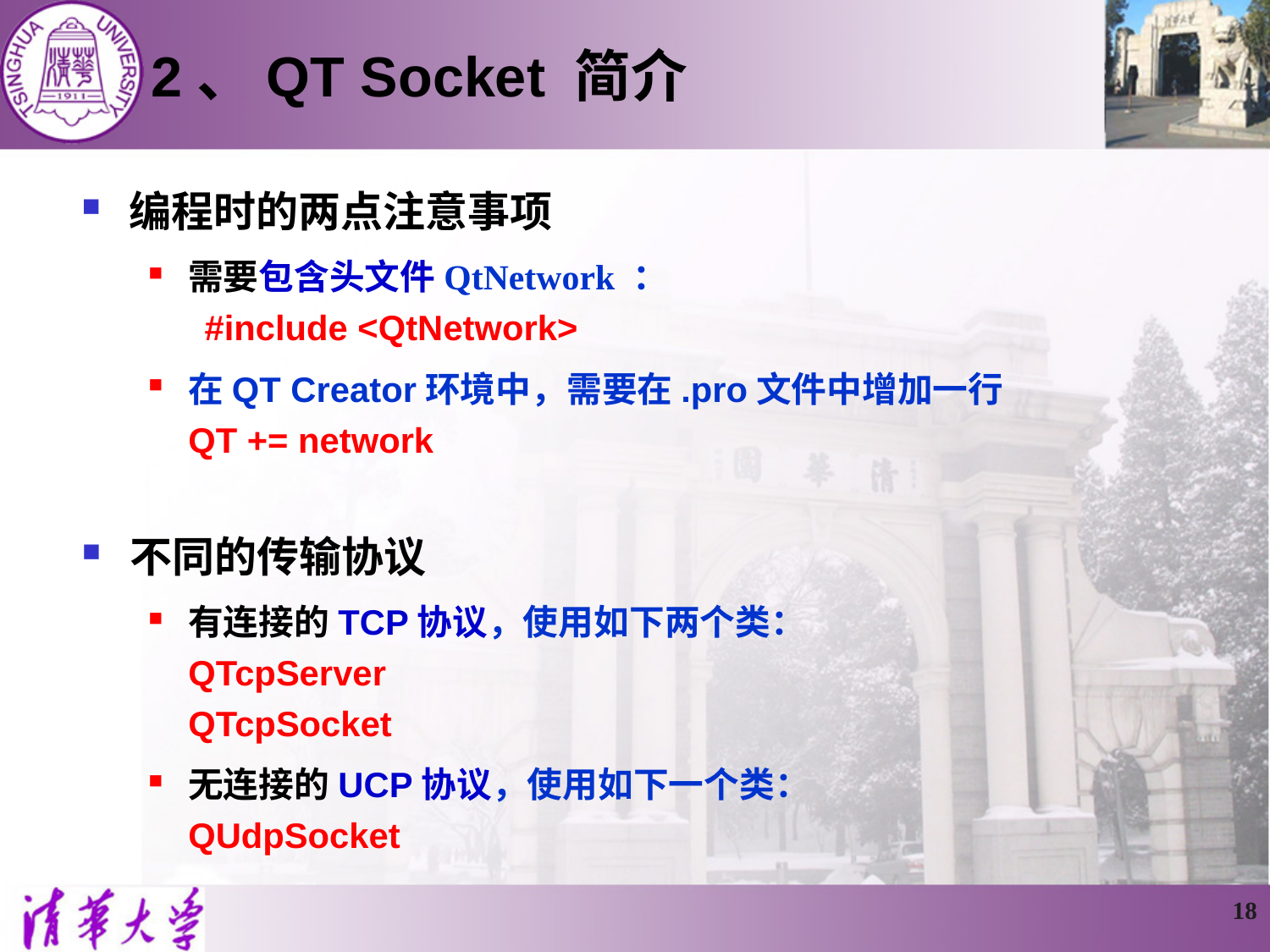

2、QT Socket 简介
编程时的两点注意事项
需要包含头文件QtNetwork ：
 #include <QtNetwork>
在QT Creator环境中，需要在.pro文件中增加一行
QT += network
不同的传输协议
有连接的TCP协议，使用如下两个类：
QTcpServer
QTcpSocket
无连接的UCP协议，使用如下一个类：
QUdpSocket
18